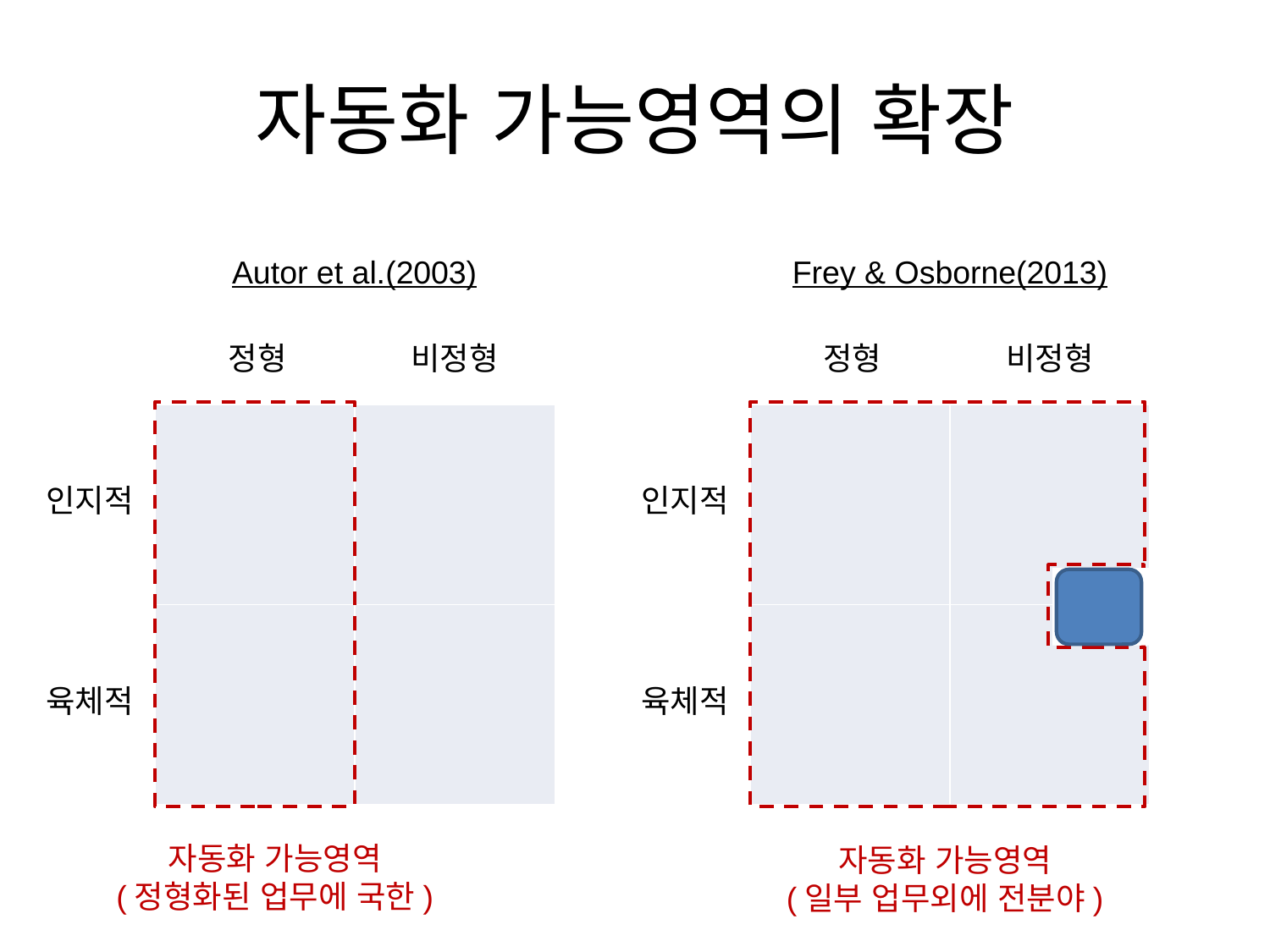

자동화 가능영역의 확장
Autor et al.(2003)
Frey & Osborne(2013)
정형
비정형
정형
비정형

|  |  |
| --- | --- |
|  |  |
|  |  |
| --- | --- |
|  |  |
인지적
인지적

육체적
육체적
자동화 가능영역
(정형화된 업무에 국한)
자동화 가능영역
(일부 업무외에 전분야)